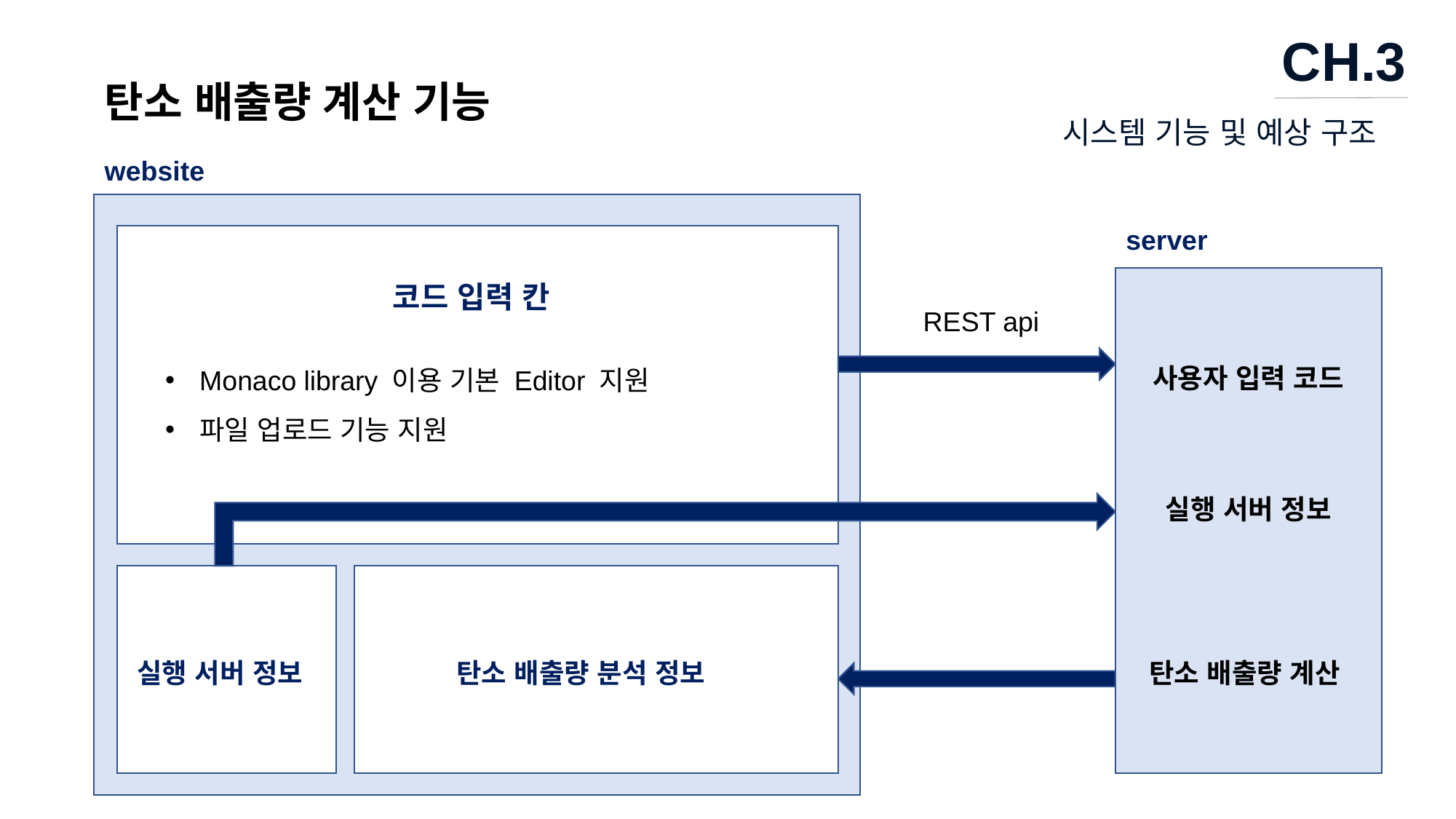

CH.3
탄소 배출량 계산 기능

시스템 기능 및 예상 구조
website

server

코드 입력 칸

Monaco library 이용 기본 Editor 지원
파일 업로드 기능 지원
REST api

사용자 입력 코드

실행 서버 정보

탄소 배출량 계산

실행 서버 정보

탄소 배출량 분석 정보